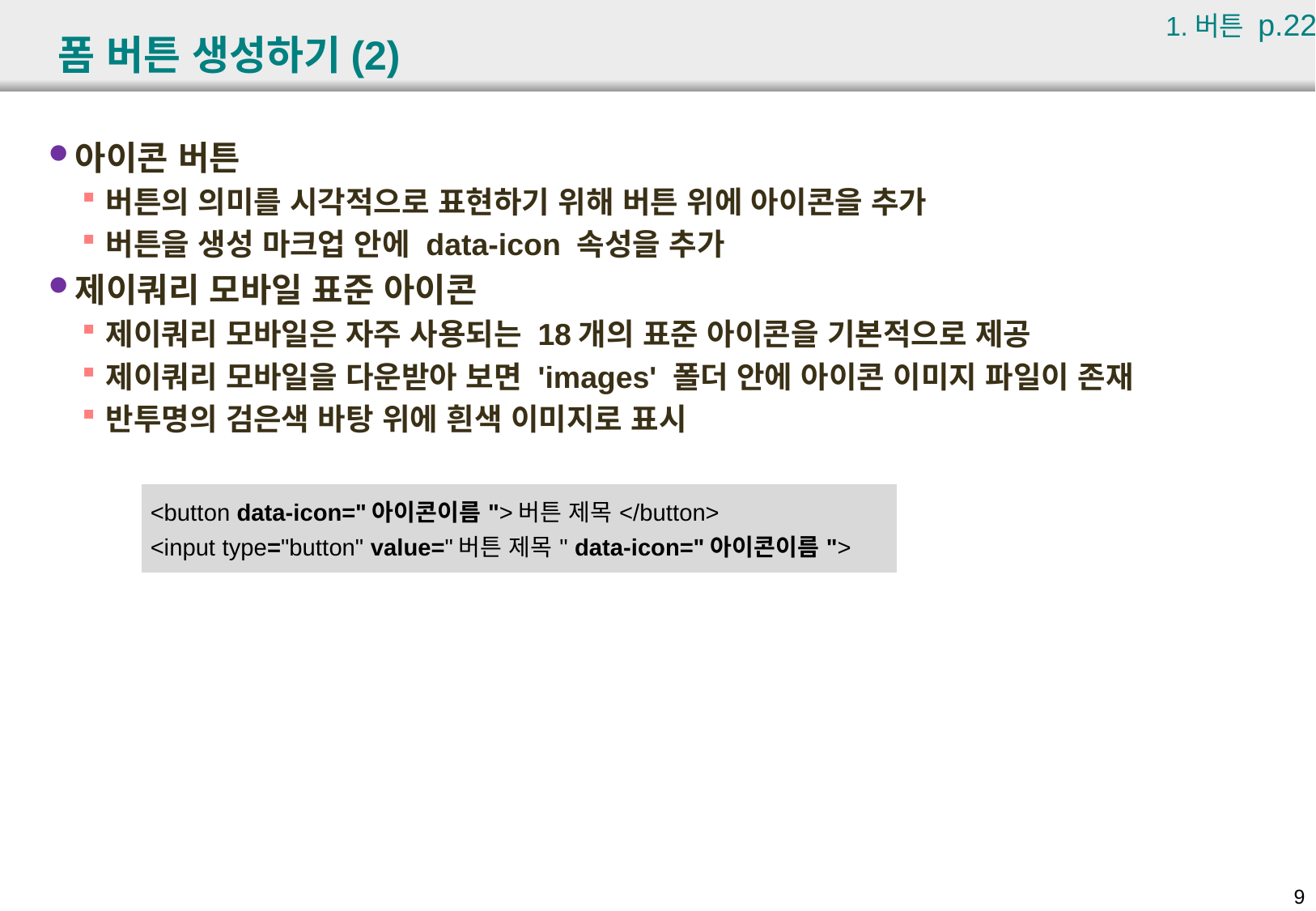

1.버튼 p.229
# 폼 버튼 생성하기(2)
아이콘 버튼
버튼의 의미를 시각적으로 표현하기 위해 버튼 위에 아이콘을 추가
버튼을 생성 마크업 안에 data-icon 속성을 추가
제이쿼리 모바일 표준 아이콘
제이쿼리 모바일은 자주 사용되는 18개의 표준 아이콘을 기본적으로 제공
제이쿼리 모바일을 다운받아 보면 'images' 폴더 안에 아이콘 이미지 파일이 존재
반투명의 검은색 바탕 위에 흰색 이미지로 표시

| <button data-icon="아이콘이름">버튼 제목</button> <input type="button" value="버튼 제목" data-icon="아이콘이름"> |
| --- |